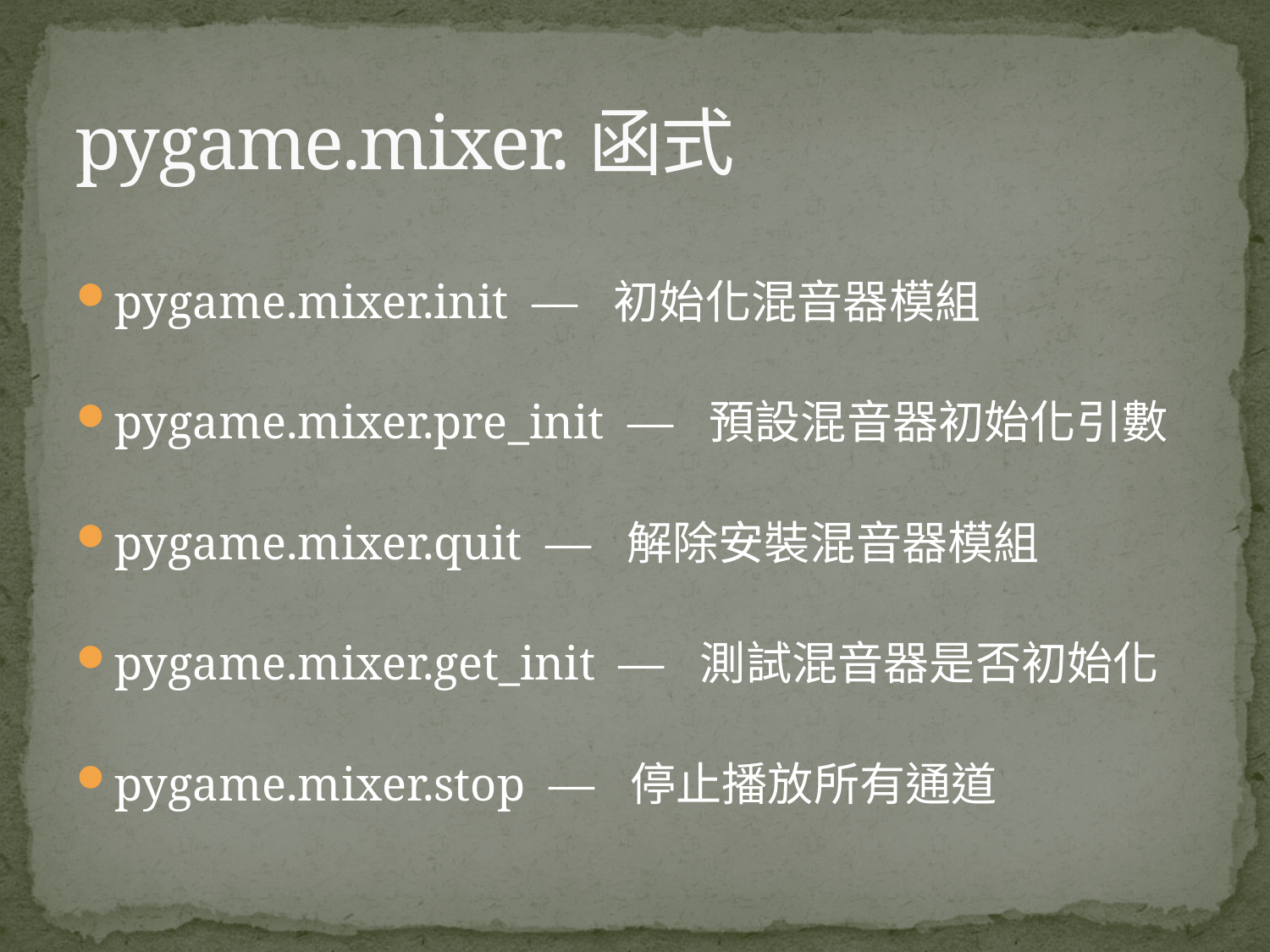

# pygame.mixer.函式
pygame.mixer.init  —  初始化混音器模組
pygame.mixer.pre_init  —  預設混音器初始化引數
pygame.mixer.quit  —  解除安裝混音器模組
pygame.mixer.get_init  —  測試混音器是否初始化
pygame.mixer.stop  —  停止播放所有通道